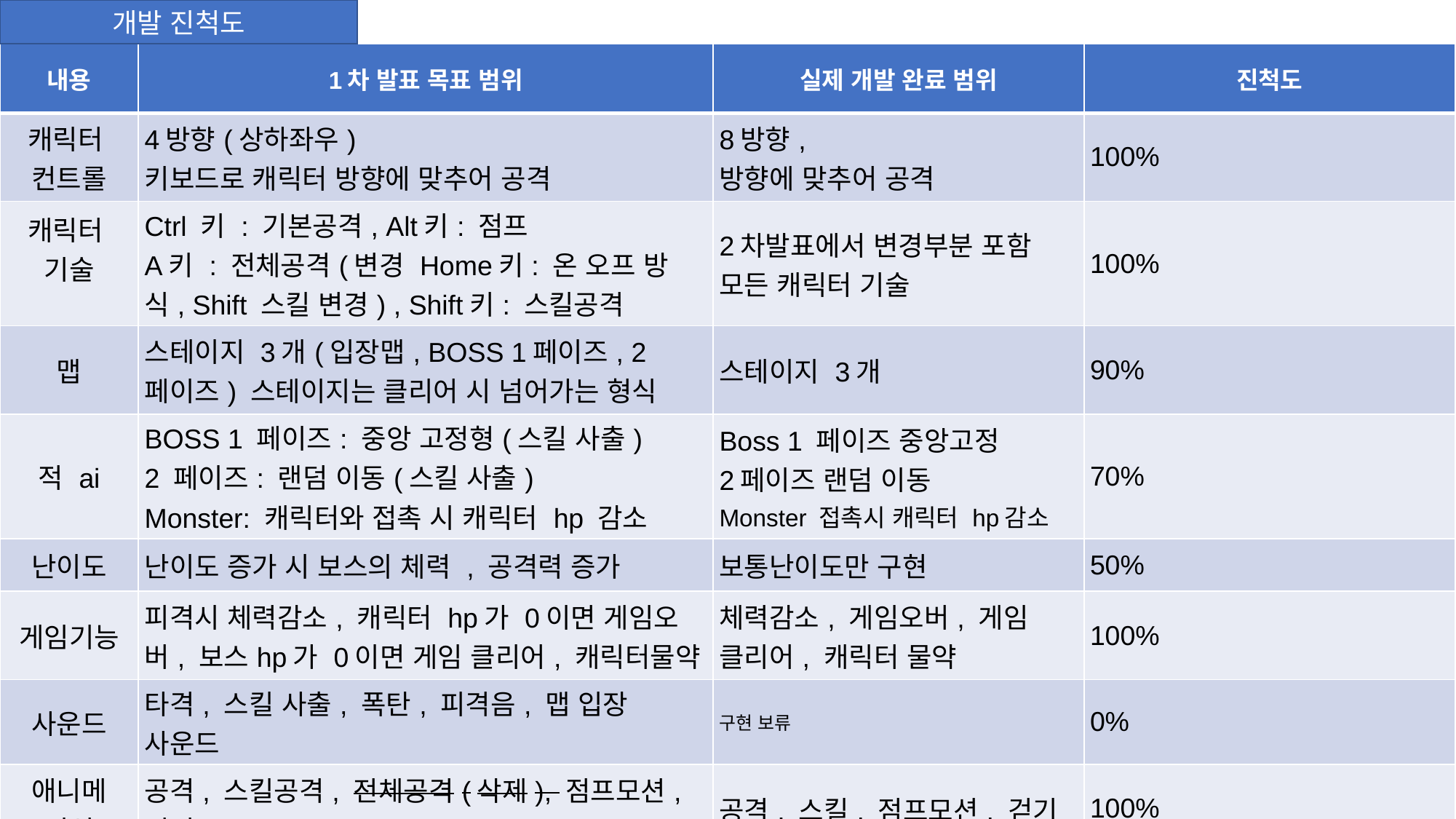

개발 진척도
| 내용 | 1차 발표 목표 범위 | 실제 개발 완료 범위 | 진척도 |
| --- | --- | --- | --- |
| 캐릭터 컨트롤 | 4방향(상하좌우) 키보드로 캐릭터 방향에 맞추어 공격 | 8방향, 방향에 맞추어 공격 | 100% |
| 캐릭터 기술 | Ctrl 키 : 기본공격, Alt키: 점프 A키 : 전체공격(변경 Home키: 온 오프 방식, Shift 스킬 변경) , Shift키: 스킬공격 | 2차발표에서 변경부분 포함 모든 캐릭터 기술 | 100% |
| 맵 | 스테이지 3개(입장맵, BOSS 1페이즈, 2페이즈) 스테이지는 클리어 시 넘어가는 형식 | 스테이지 3개 | 90% |
| 적 ai | BOSS 1 페이즈: 중앙 고정형(스킬 사출) 2 페이즈: 랜덤 이동(스킬 사출) Monster: 캐릭터와 접촉 시 캐릭터 hp 감소 | Boss 1 페이즈 중앙고정 2페이즈 랜덤 이동 Monster 접촉시 캐릭터 hp감소 | 70% |
| 난이도 | 난이도 증가 시 보스의 체력 , 공격력 증가 | 보통난이도만 구현 | 50% |
| 게임기능 | 피격시 체력감소, 캐릭터 hp가 0이면 게임오버, 보스hp가 0이면 게임 클리어, 캐릭터물약 | 체력감소, 게임오버, 게임 클리어, 캐릭터 물약 | 100% |
| 사운드 | 타격, 스킬 사출, 폭탄, 피격음, 맵 입장 사운드 | 구현 보류 | 0% |
| 애니메 이션 | 공격, 스킬공격, 전체공격(삭제), 점프모션, 걷기 | 공격, 스킬, 점프모션, 걷기 | 100% |